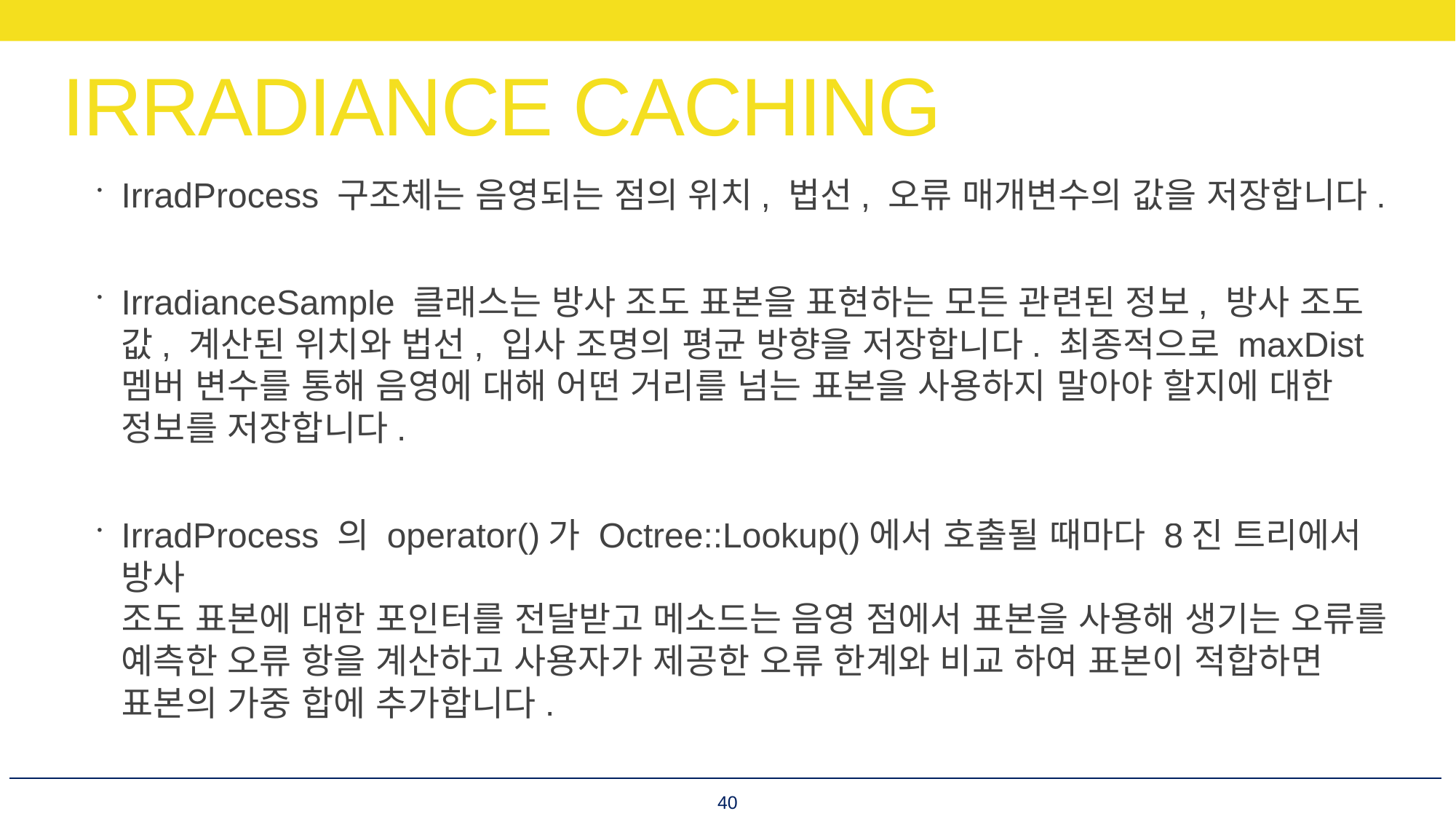

# IRRADIANCE CACHING
IrradProcess 구조체는 음영되는 점의 위치, 법선, 오류 매개변수의 값을 저장합니다.

IrradianceSample 클래스는 방사 조도 표본을 표현하는 모든 관련된 정보, 방사 조도 값, 계산된 위치와 법선, 입사 조명의 평균 방향을 저장합니다. 최종적으로 maxDist
멤버 변수를 통해 음영에 대해 어떤 거리를 넘는 표본을 사용하지 말아야 할지에 대한 정보를 저장합니다.

IrradProcess 의 operator()가 Octree::Lookup()에서 호출될 때마다 8진 트리에서 방사
조도 표본에 대한 포인터를 전달받고 메소드는 음영 점에서 표본을 사용해 생기는 오류를 예측한 오류 항을 계산하고 사용자가 제공한 오류 한계와 비교 하여 표본이 적합하면 표본의 가중 합에 추가합니다.
40